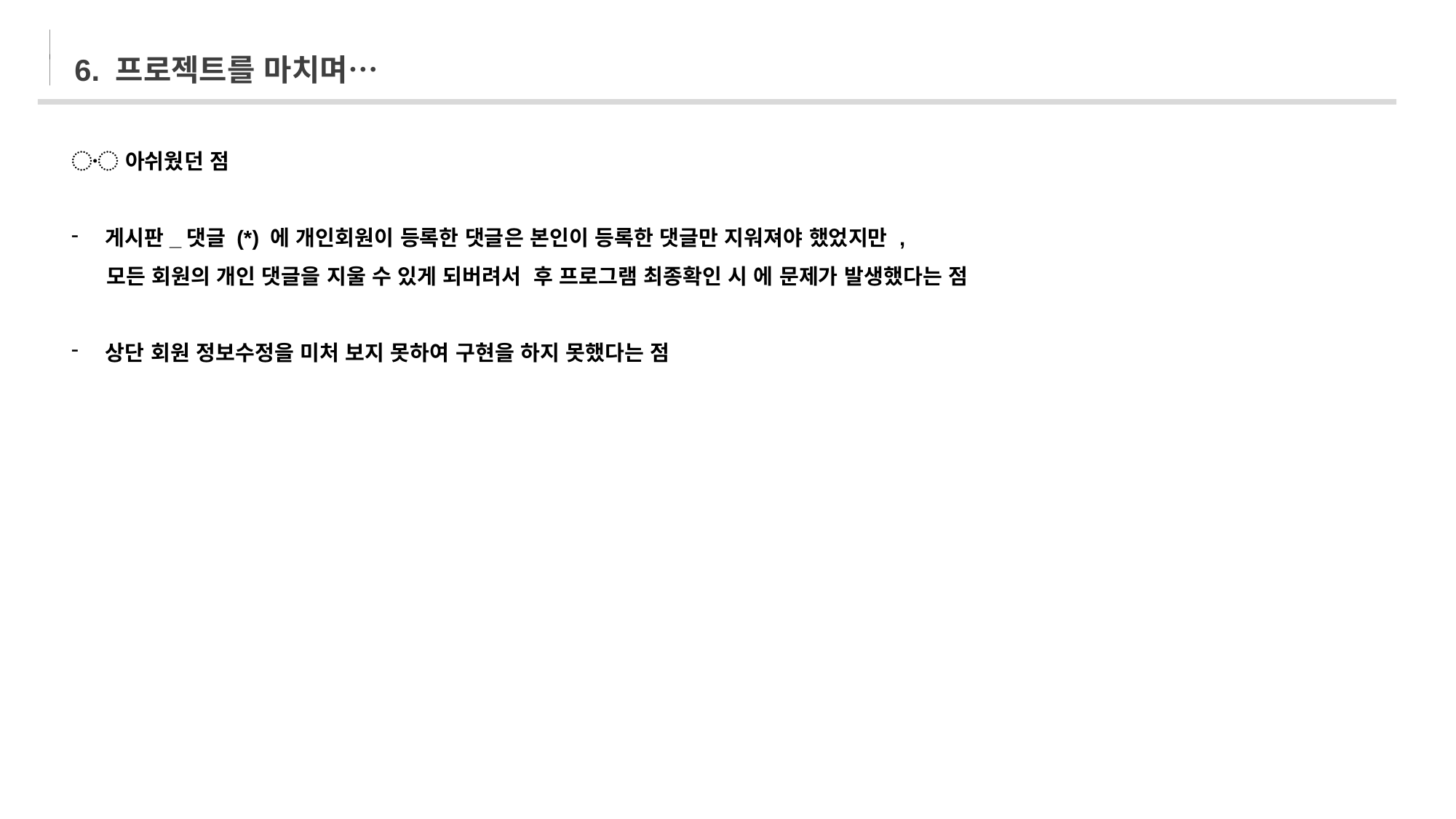

6. 프로젝트를 마치며…

〮 아쉬웠던 점

게시판_댓글 (*) 에 개인회원이 등록한 댓글은 본인이 등록한 댓글만 지워져야 했었지만 ,
     모든 회원의 개인 댓글을 지울 수 있게 되버려서  후 프로그램 최종확인 시 에 문제가 발생했다는 점

상단 회원 정보수정을 미처 보지 못하여 구현을 하지 못했다는 점